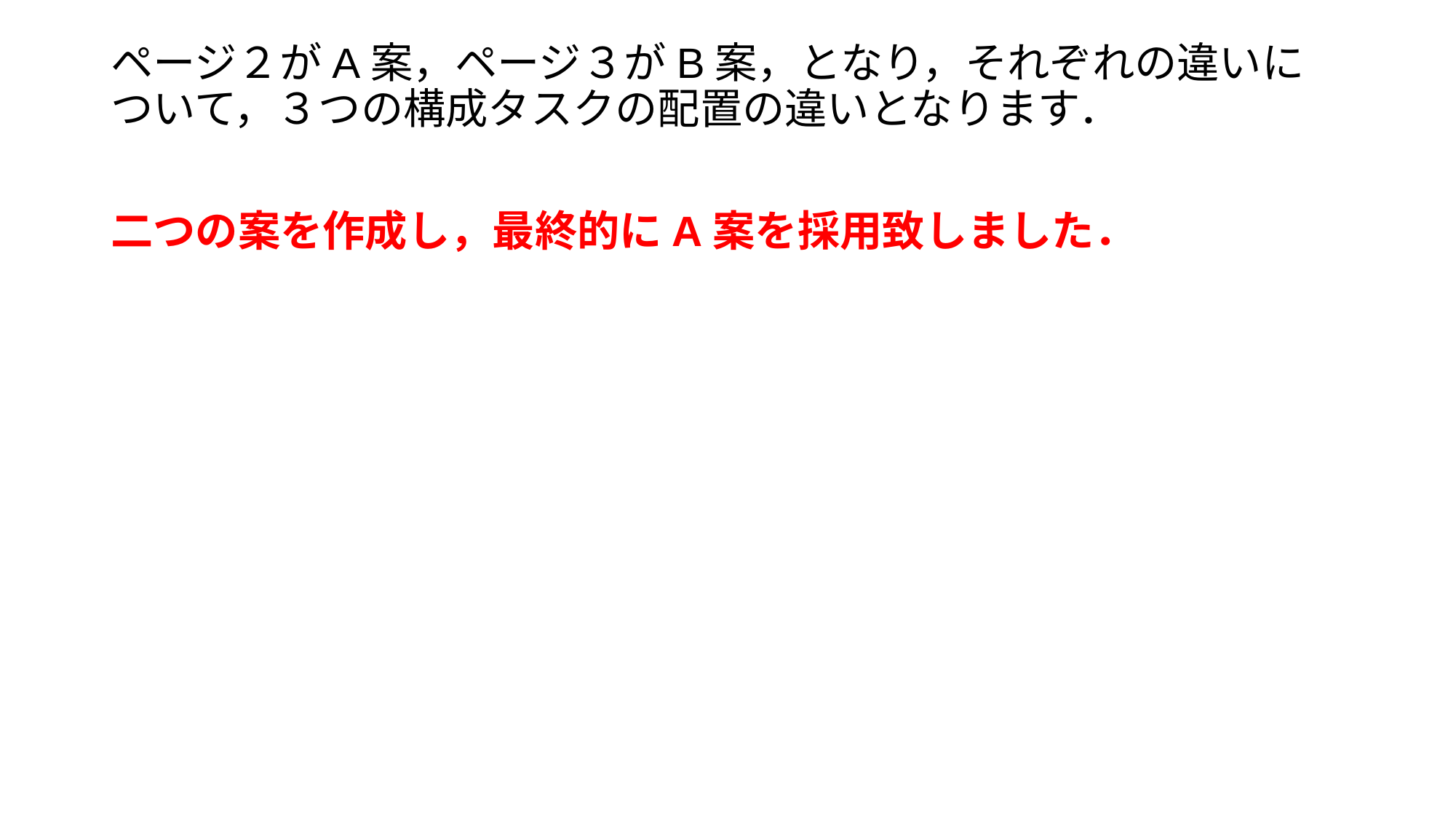

ページ２がA案，ページ３がB案，となり，それぞれの違いについて，３つの構成タスクの配置の違いとなります．

二つの案を作成し，最終的にA案を採用致しました．